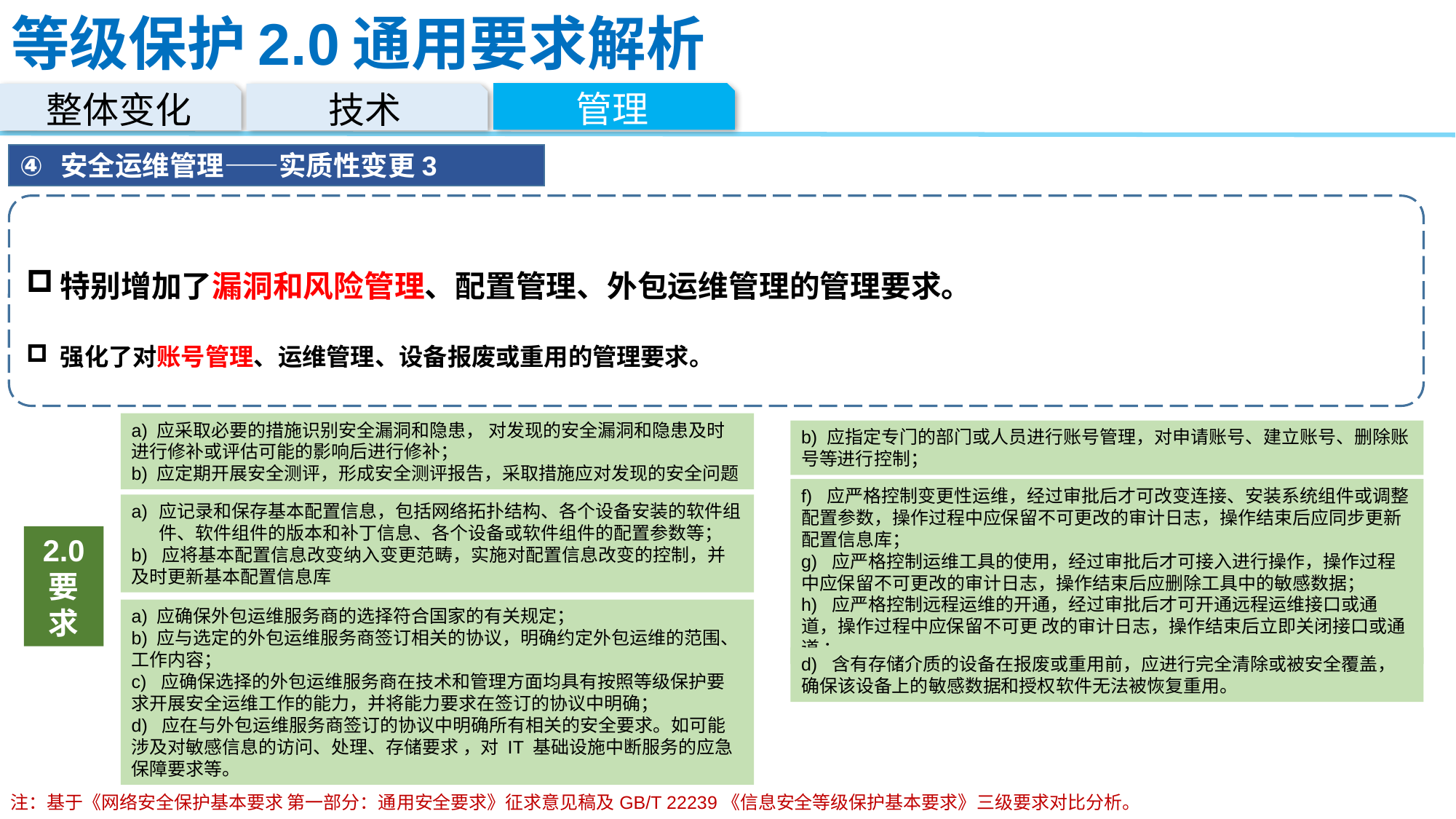

# 等级保护2.0通用要求解析
管理
整体变化
技术
安全运维管理——实质性变更3
特别增加了漏洞和风险管理、配置管理、外包运维管理的管理要求。
强化了对账号管理、运维管理、设备报废或重用的管理要求。
a) 应采取必要的措施识别安全漏洞和隐患， 对发现的安全漏洞和隐患及时进行修补或评估可能的影响后进行修补；
b) 应定期开展安全测评，形成安全测评报告，采取措施应对发现的安全问题
b) 应指定专门的部门或人员进行账号管理，对申请账号、建立账号、删除账号等进行控制；
f)  应严格控制变更性运维，经过审批后才可改变连接、安装系统组件或调整配置参数，操作过程中应保留不可更改的审计日志，操作结束后应同步更新配置信息库；
g)  应严格控制运维工具的使用，经过审批后才可接入进行操作，操作过程中应保留不可更改的审计日志，操作结束后应删除工具中的敏感数据；
h)  应严格控制远程运维的开通，经过审批后才可开通远程运维接口或通道，操作过程中应保留不可更 改的审计日志，操作结束后立即关闭接口或通道 ；
应记录和保存基本配置信息，包括网络拓扑结构、各个设备安装的软件组件、软件组件的版本和补丁信息、各个设备或软件组件的配置参数等；
b)  应将基本配置信息改变纳入变更范畴，实施对配置信息改变的控制，并及时更新基本配置信息库
2.0
要求
a) 应确保外包运维服务商的选择符合国家的有关规定；
b) 应与选定的外包运维服务商签订相关的协议，明确约定外包运维的范围、工作内容；
c)  应确保选择的外包运维服务商在技术和管理方面均具有按照等级保护要求开展安全运维工作的能力，并将能力要求在签订的协议中明确；
d)  应在与外包运维服务商签订的协议中明确所有相关的安全要求。如可能涉及对敏感信息的访问、处理、存储要求 ，对 IT 基础设施中断服务的应急保障要求等。
d)  含有存储介质的设备在报废或重用前，应进行完全清除或被安全覆盖，确保该设备上的敏感数据和授权软件无法被恢复重用。
注：基于《网络安全保护基本要求 第一部分：通用安全要求》征求意见稿及GB/T 22239《信息安全等级保护基本要求》三级要求对比分析。